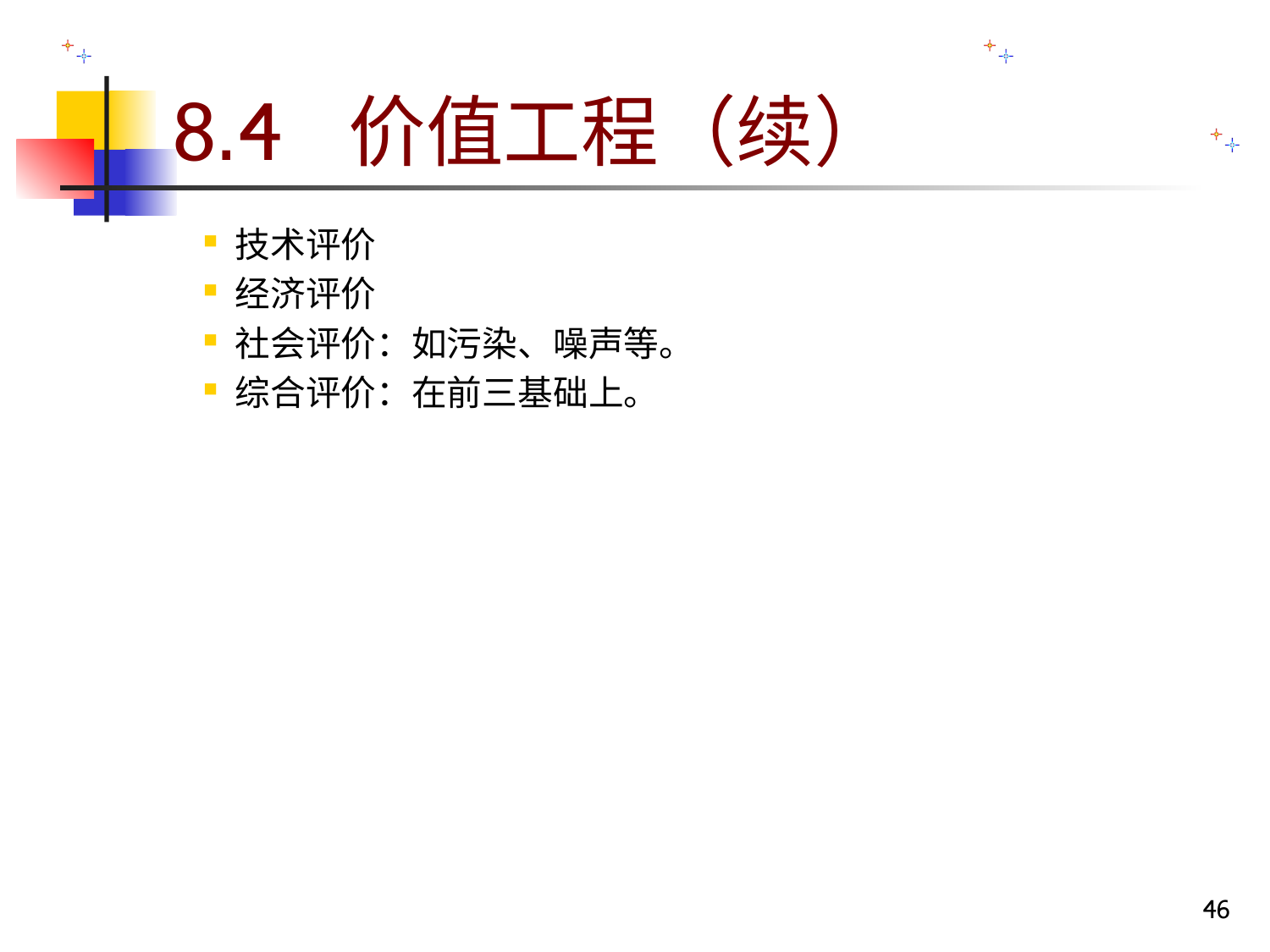

# 8.4  价值工程（续）
技术评价
经济评价
社会评价：如污染、噪声等。
综合评价：在前三基础上。

46